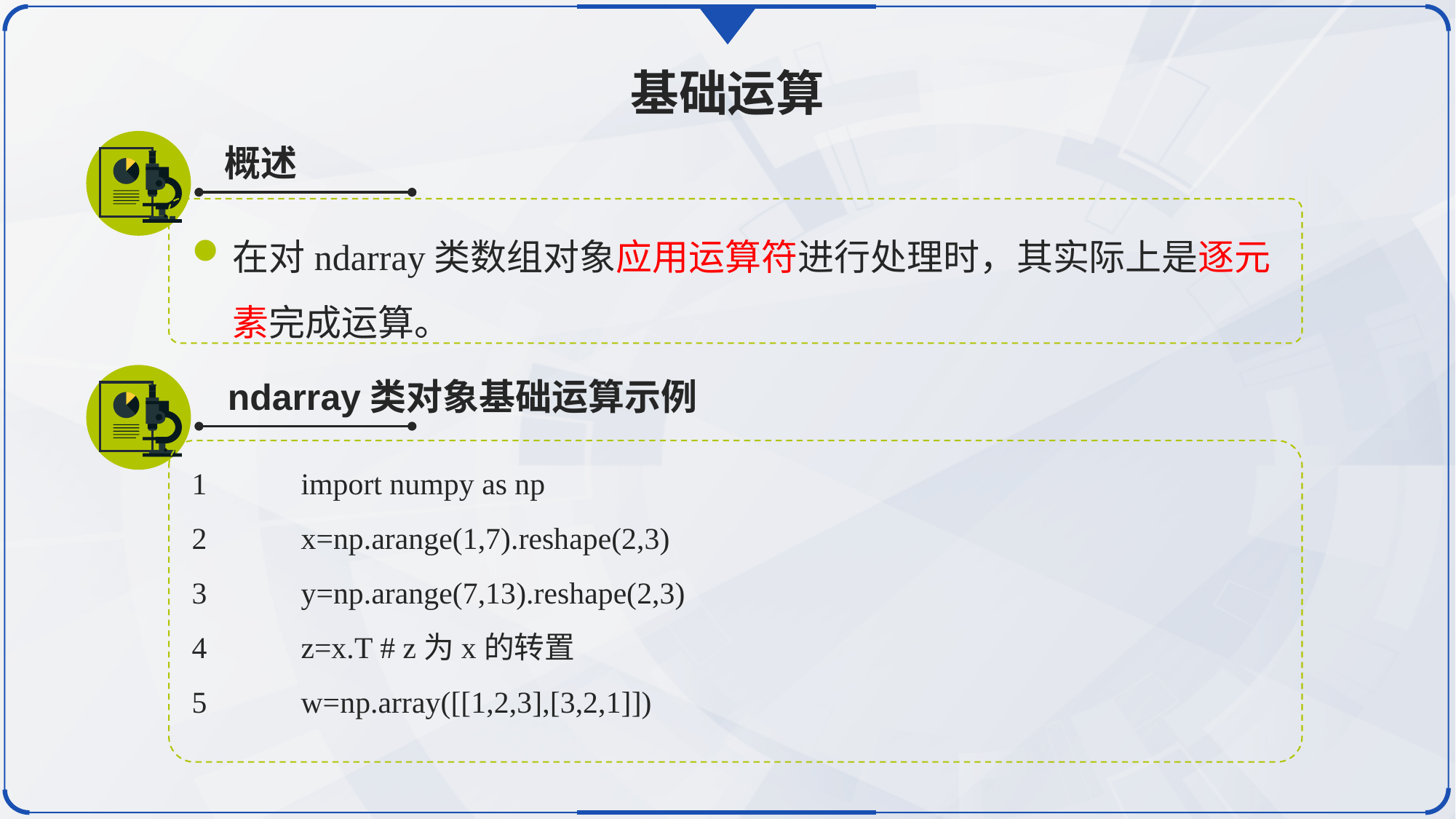

基础运算

概述

在对ndarray类数组对象应用运算符进行处理时，其实际上是逐元素完成运算。

ndarray类对象基础运算示例

1	import numpy as np
2	x=np.arange(1,7).reshape(2,3)
3	y=np.arange(7,13).reshape(2,3)
4	z=x.T # z为x的转置
5	w=np.array([[1,2,3],[3,2,1]])